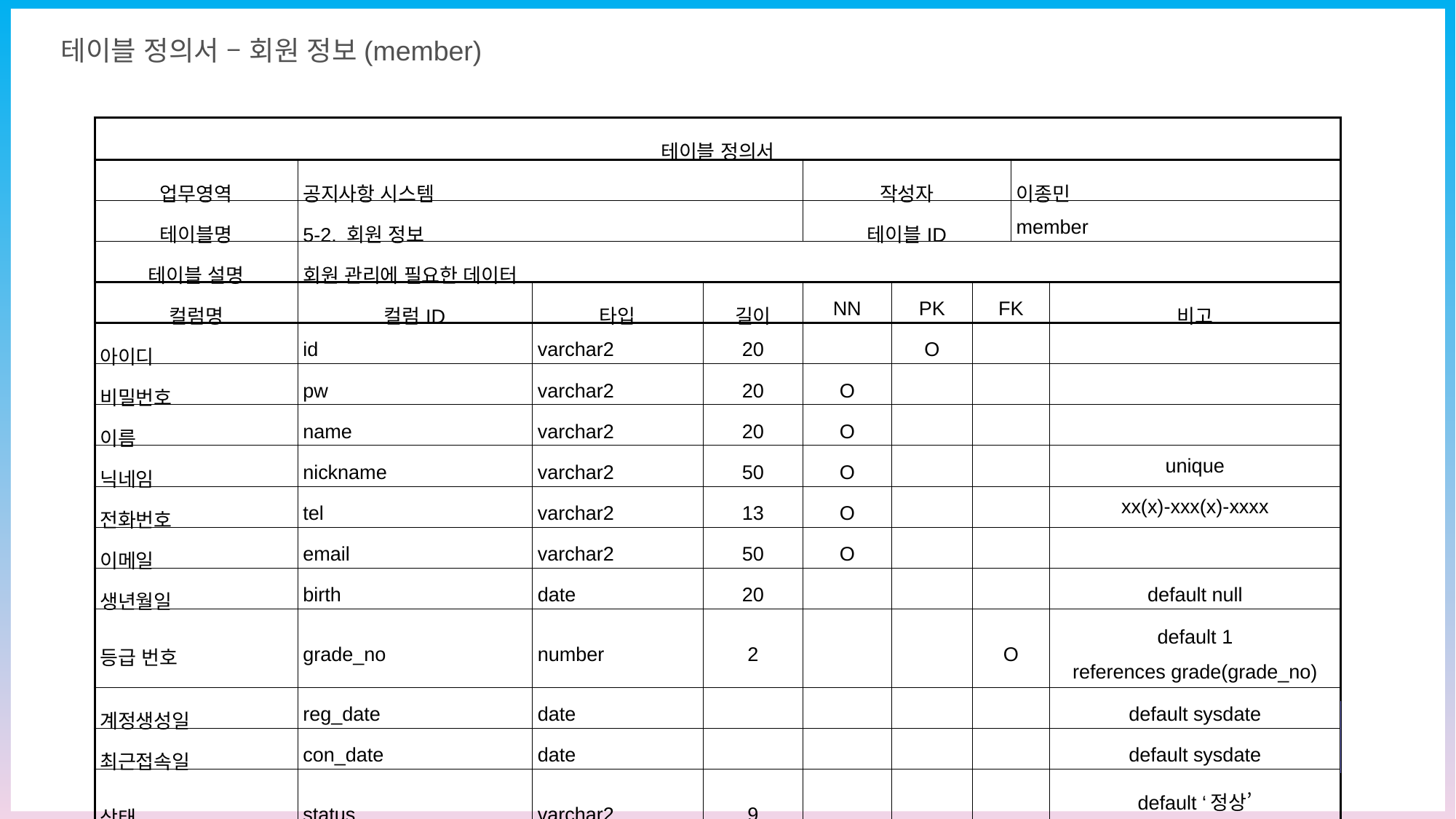

테이블 정의서 – 회원 정보(member)
| 테이블 정의서 |  |  |  |  |  |  |  |  |
| --- | --- | --- | --- | --- | --- | --- | --- | --- |
| 업무영역 | 공지사항 시스템 |  |  | 작성자 |  |  | 이종민 |  |
| 테이블명 | 5-2. 회원 정보 |  |  | 테이블ID |  |  | member |  |
| 테이블 설명 | 회원 관리에 필요한 데이터 |  |  |  |  |  |  |  |
| 컬럼명 | 컬럼ID | 타입 | 길이 | NN | PK | FK |  | 비고 |
| 아이디 | id | varchar2 | 20 |  | O |  |  |  |
| 비밀번호 | pw | varchar2 | 20 | O |  |  |  |  |
| 이름 | name | varchar2 | 20 | O |  |  |  |  |
| 닉네임 | nickname | varchar2 | 50 | O |  |  |  | unique |
| 전화번호 | tel | varchar2 | 13 | O |  |  |  | xx(x)-xxx(x)-xxxx |
| 이메일 | email | varchar2 | 50 | O |  |  |  |  |
| 생년월일 | birth | date | 20 |  |  |  |  | default null |
| 등급 번호 | grade\_no | number | 2 |  |  | O |  | default 1 references grade(grade\_no) |
| 계정생성일 | reg\_date | date |  |  |  |  |  | default sysdate |
| 최근접속일 | con\_date | date |  |  |  |  |  | default sysdate |
| 상태 | status | varchar2 | 9 |  |  |  |  | default ‘정상’ check in(‘정상’, ‘정지’, ‘탈퇴’) |